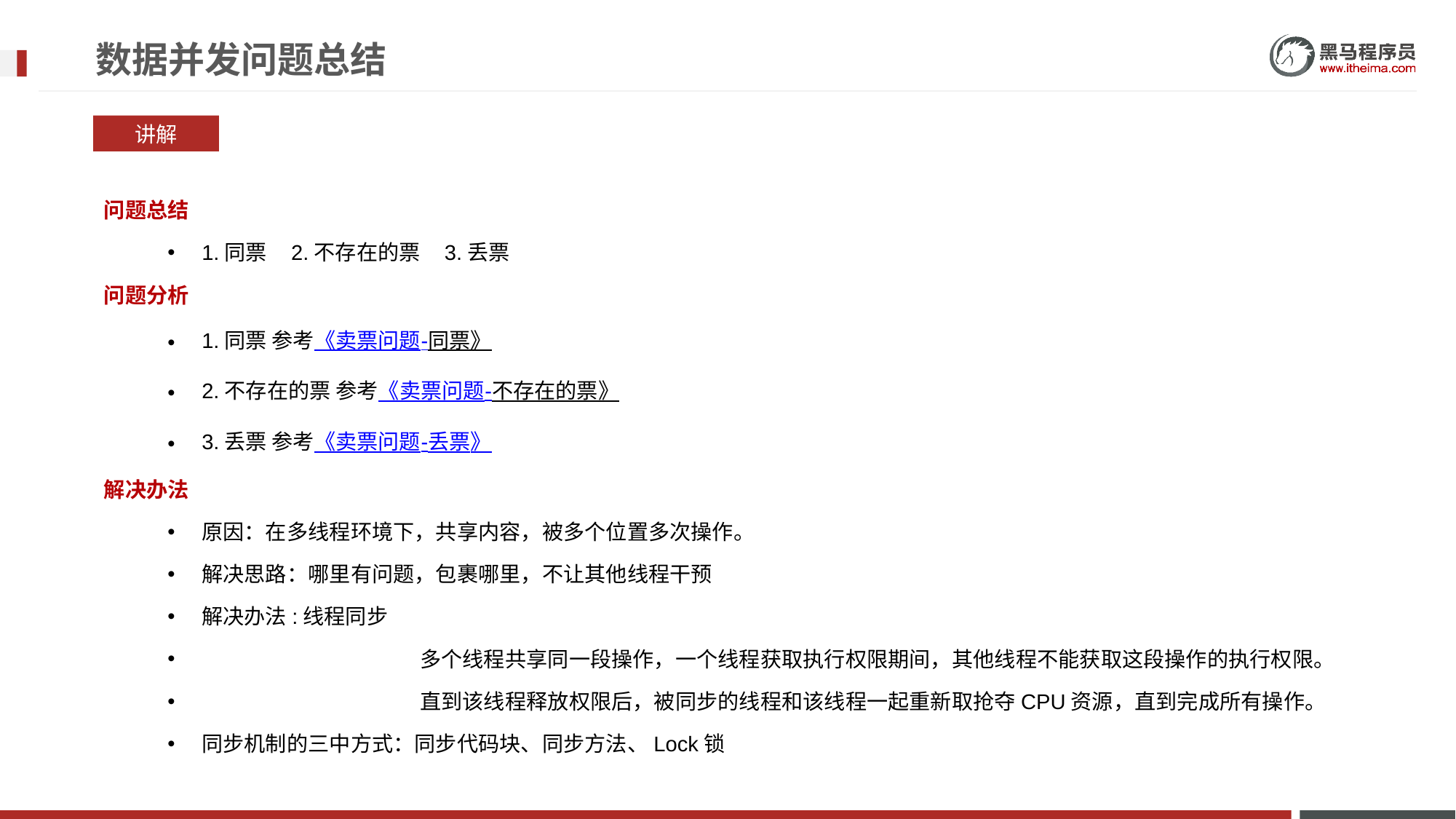

# 数据并发问题总结
讲解
问题总结
1.同票    2.不存在的票    3.丢票
问题分析
1.同票 参考《卖票问题-同票》
2.不存在的票 参考《卖票问题-不存在的票》
3.丢票 参考《卖票问题-丢票》
解决办法
原因：在多线程环境下，共享内容，被多个位置多次操作。
解决思路：哪里有问题，包裹哪里，不让其他线程干预
解决办法:线程同步
 		多个线程共享同一段操作，一个线程获取执行权限期间，其他线程不能获取这段操作的执行权限。
 		直到该线程释放权限后，被同步的线程和该线程一起重新取抢夺CPU资源，直到完成所有操作。
同步机制的三中方式：同步代码块、同步方法、Lock锁